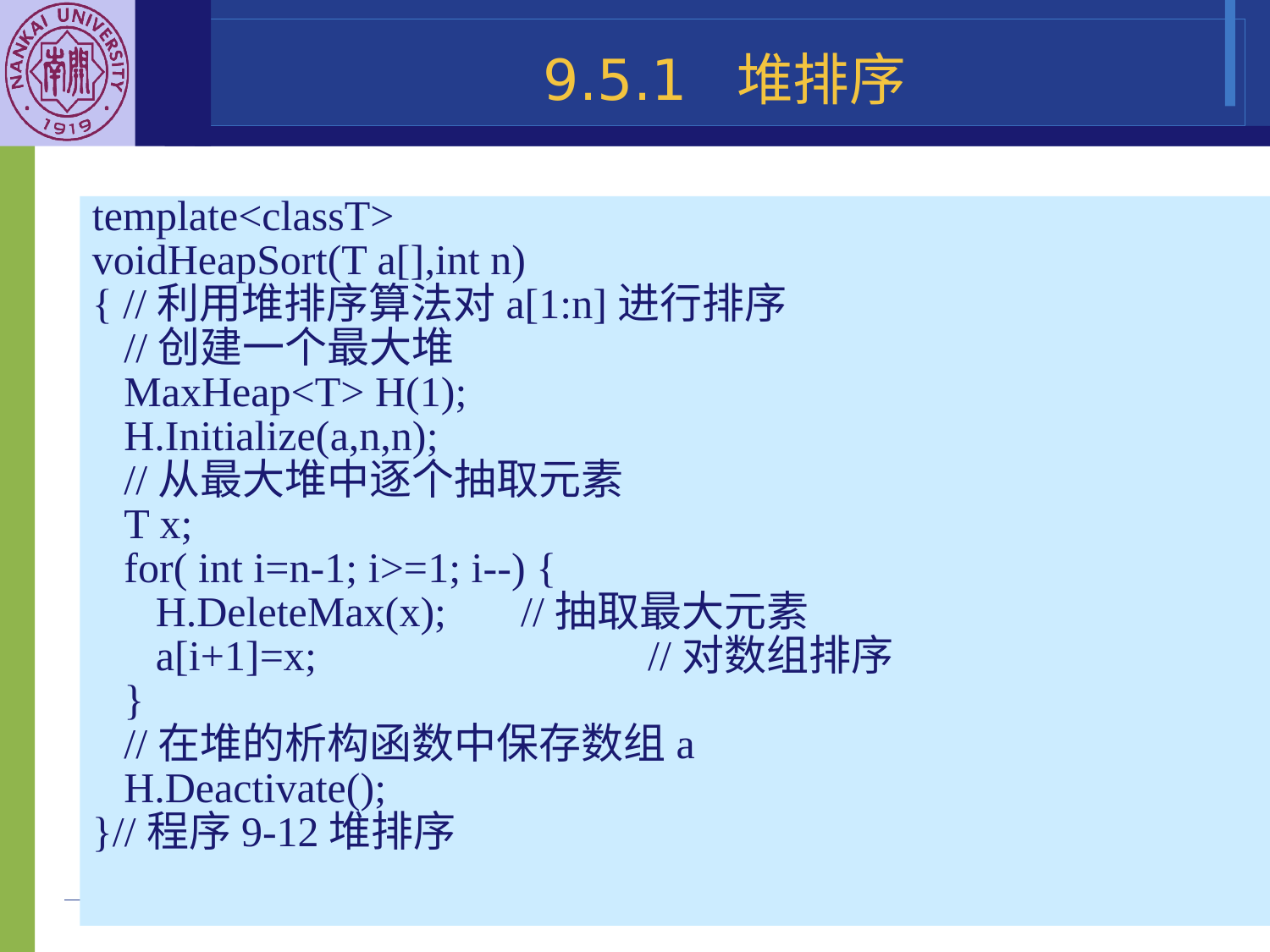

9.5.1  堆排序
template<classT>
voidHeapSort(T a[],int n)
{ //利用堆排序算法对a[1:n]进行排序
   //创建一个最大堆
   MaxHeap<T> H(1);
   H.Initialize(a,n,n);
   //从最大堆中逐个抽取元素
   T x;
   for( int i=n-1; i>=1; i--) {
      H.DeleteMax(x); 	//抽取最大元素
      a[i+1]=x;			//对数组排序
   }
   //在堆的析构函数中保存数组a
   H.Deactivate();
}//程序9-12堆排序
39